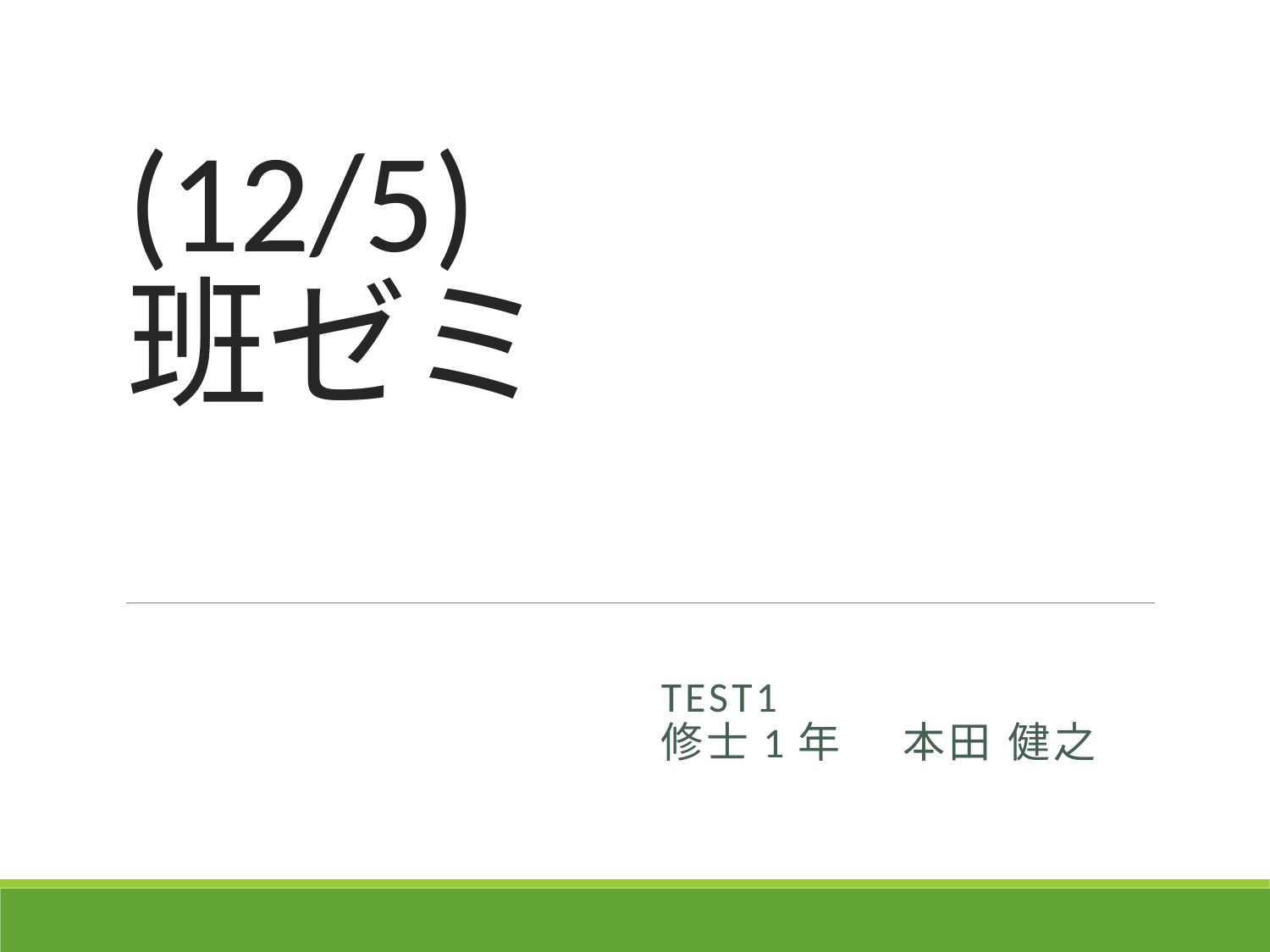

# (12/5) 班ゼミ
Test1
修士1年 　本田 健之